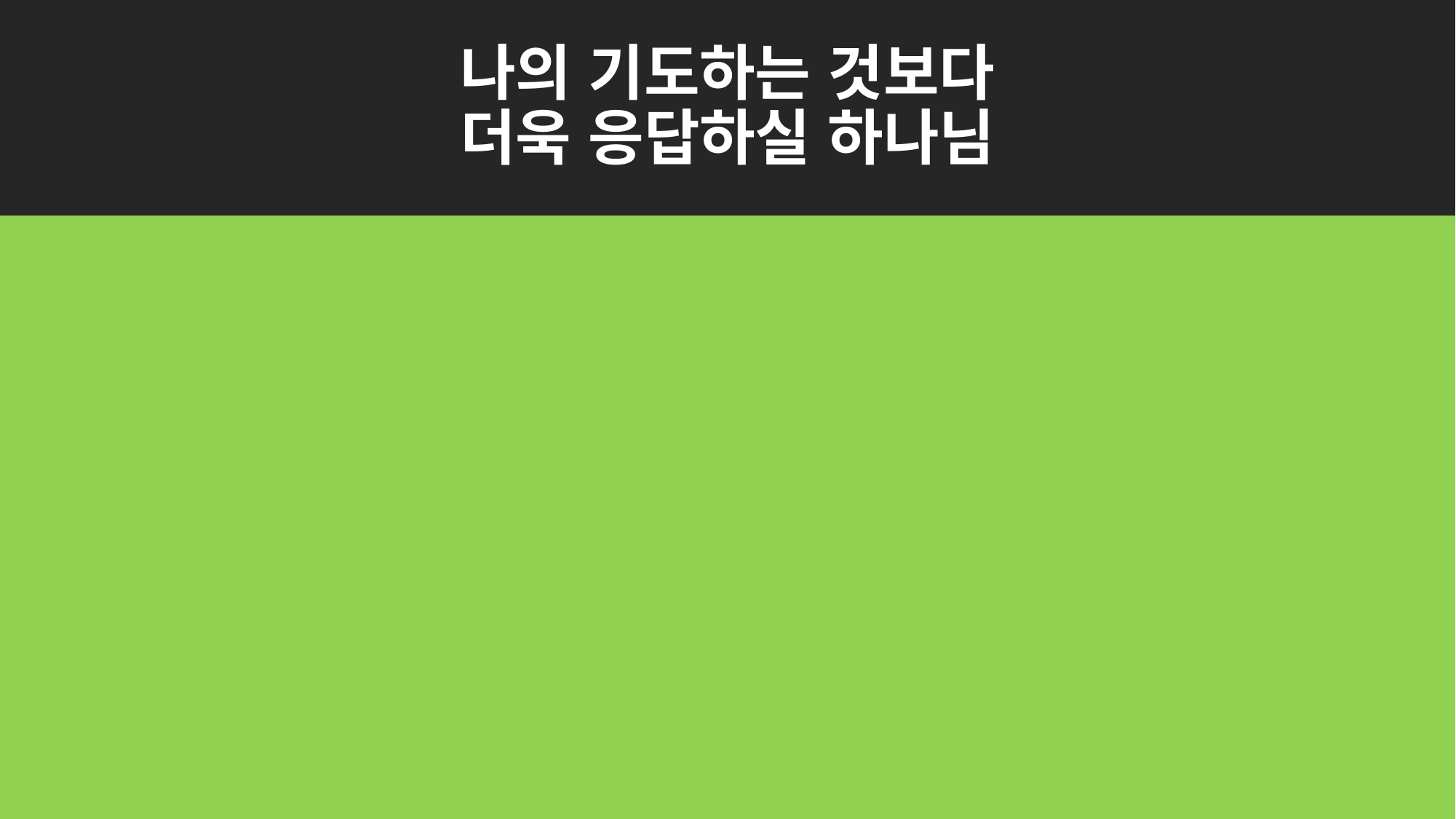

# 나의 기도하는 것보다 더욱 응답하실 하나님